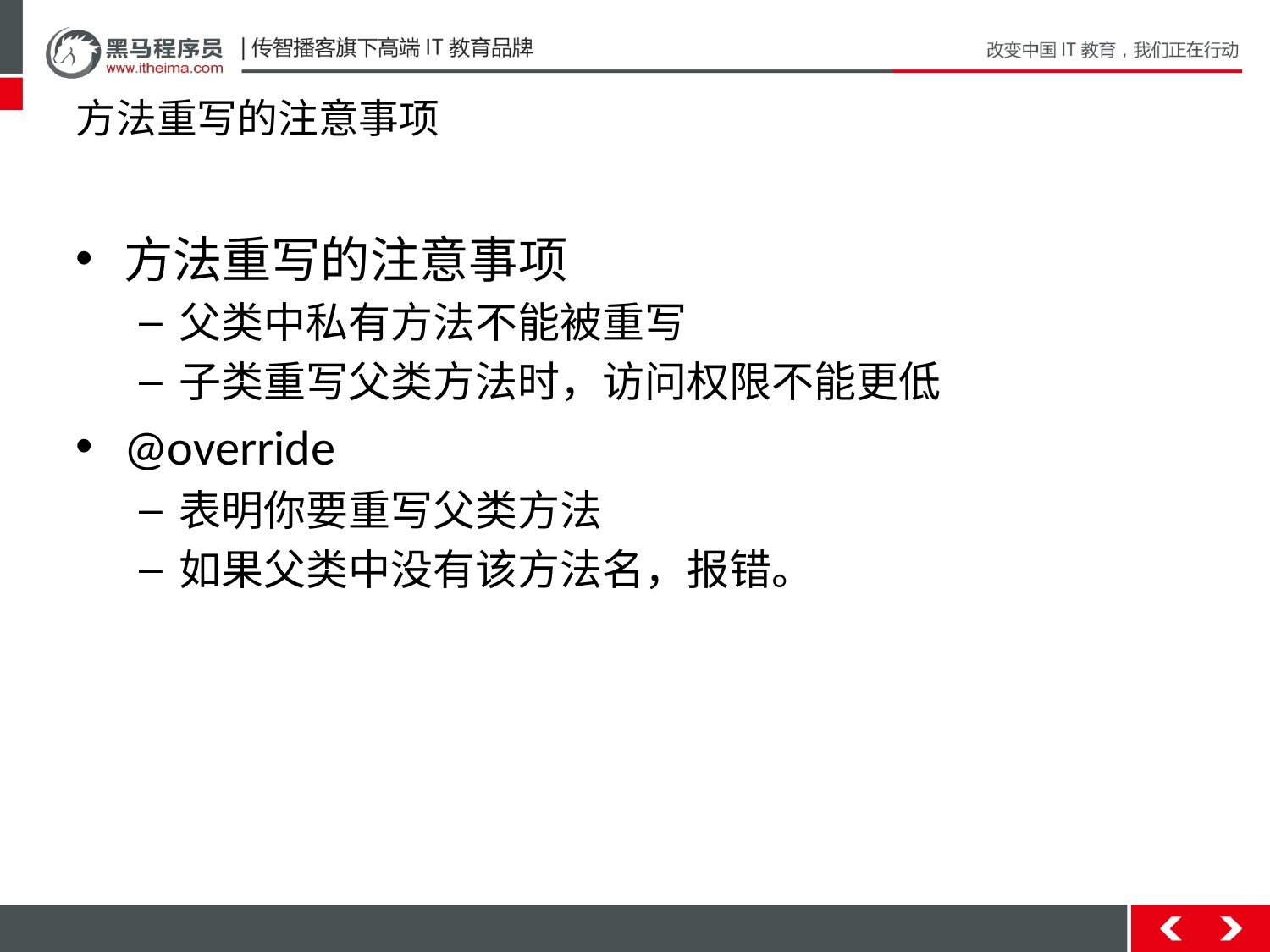

# 方法重写的注意事项
方法重写的注意事项
父类中私有方法不能被重写
子类重写父类方法时，访问权限不能更低
@override
表明你要重写父类方法
如果父类中没有该方法名，报错。